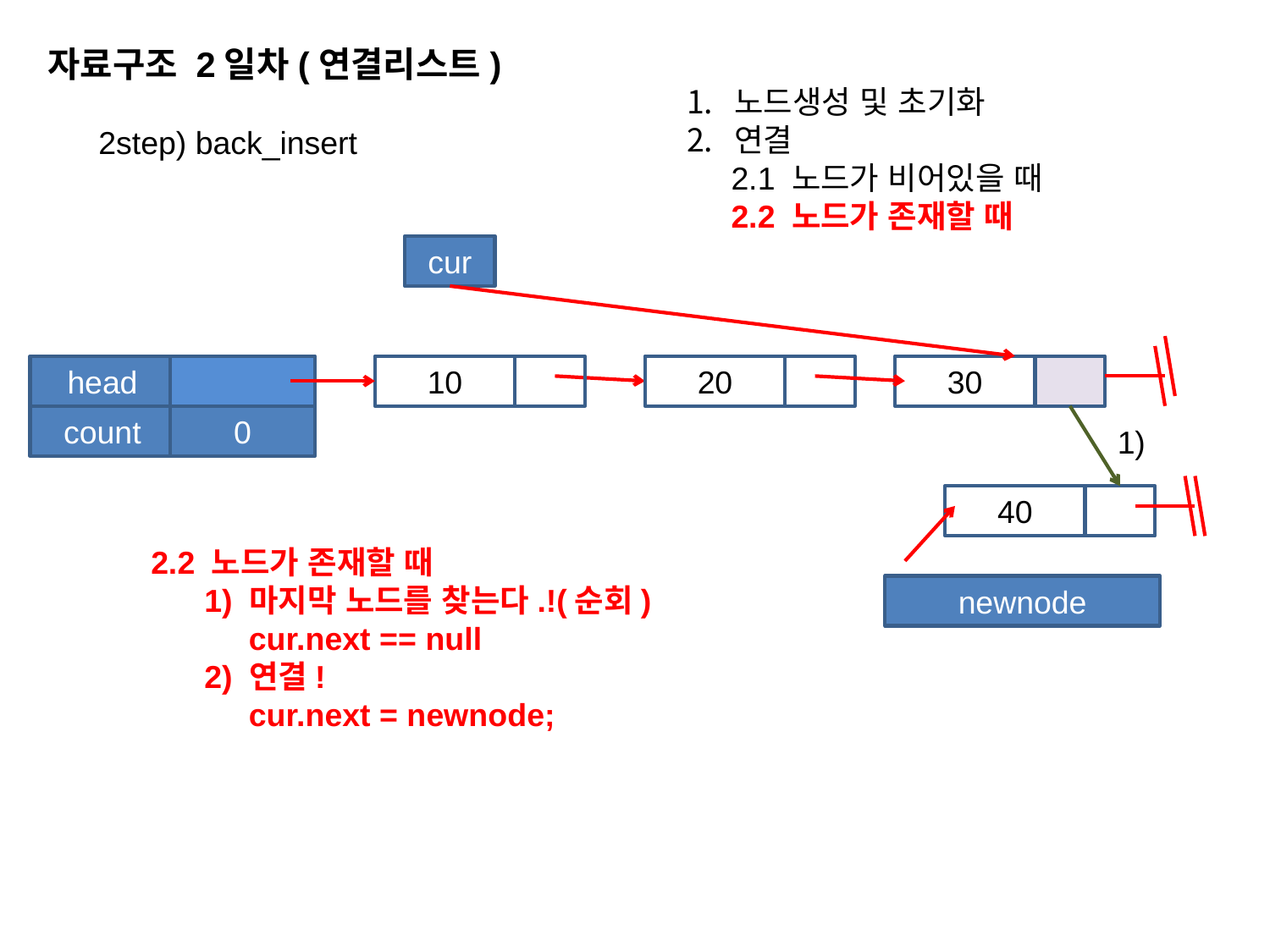

자료구조 2일차(연결리스트)
노드생성 및 초기화
연결
     2.1 노드가 비어있을 때
     2.2 노드가 존재할 때
2step) back_insert
cur
head

10

20

30

count
0
1)
40

 2.2 노드가 존재할 때
       1) 마지막 노드를 찾는다.!(순회)
            cur.next == null
       2) 연결!
            cur.next = newnode;

newnode